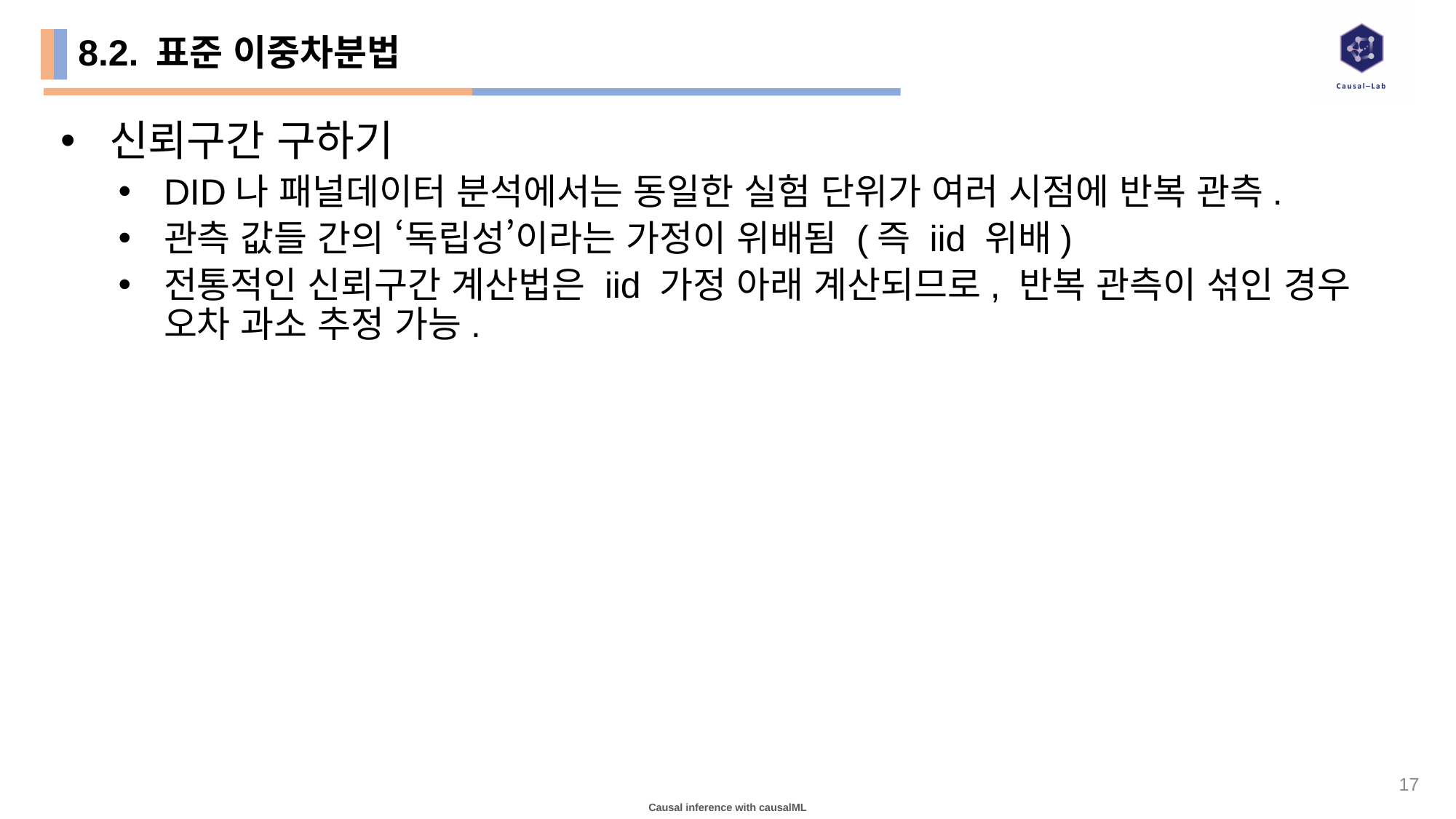

# 8.2. 표준 이중차분법
신뢰구간 구하기
DID나 패널데이터 분석에서는 동일한 실험 단위가 여러 시점에 반복 관측.
관측 값들 간의 ‘독립성’이라는 가정이 위배됨 (즉 iid 위배)
전통적인 신뢰구간 계산법은 iid 가정 아래 계산되므로, 반복 관측이 섞인 경우 오차 과소 추정 가능.
17